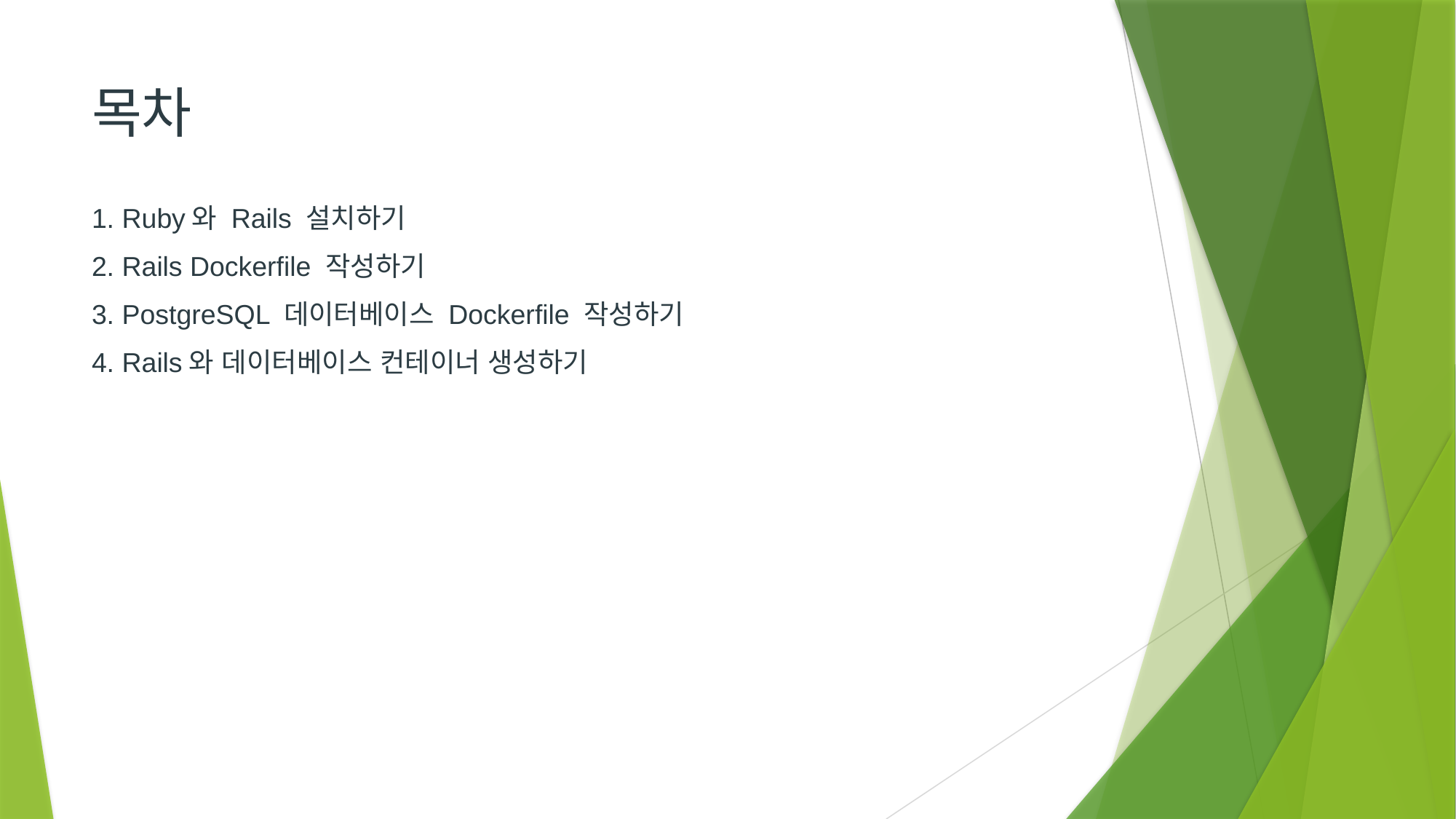

# 목차
1. Ruby와 Rails 설치하기
2. Rails Dockerfile 작성하기
3. PostgreSQL 데이터베이스 Dockerfile 작성하기
4. Rails와 데이터베이스 컨테이너 생성하기